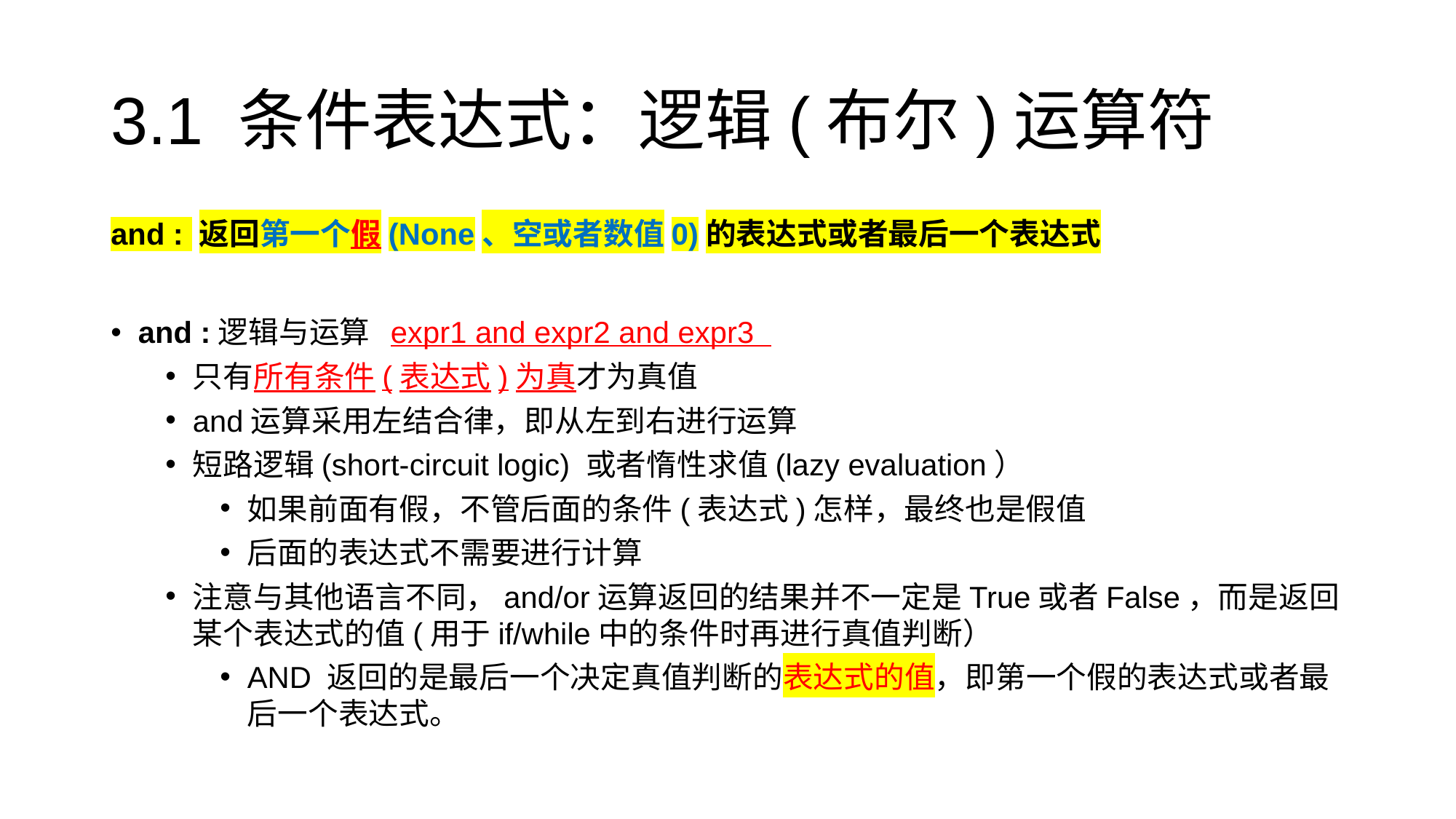

# 3.1 条件表达式：逻辑(布尔)运算符
and : 返回第一个假(None、空或者数值0)的表达式或者最后一个表达式
and :逻辑与运算  expr1 and expr2 and expr3
只有所有条件(表达式)为真才为真值
and运算采用左结合律，即从左到右进行运算
短路逻辑(short-circuit logic) 或者惰性求值(lazy evaluation）
如果前面有假，不管后面的条件(表达式)怎样，最终也是假值
后面的表达式不需要进行计算
注意与其他语言不同，and/or运算返回的结果并不一定是True或者False，而是返回某个表达式的值(用于if/while中的条件时再进行真值判断）
AND 返回的是最后一个决定真值判断的表达式的值，即第一个假的表达式或者最后一个表达式。